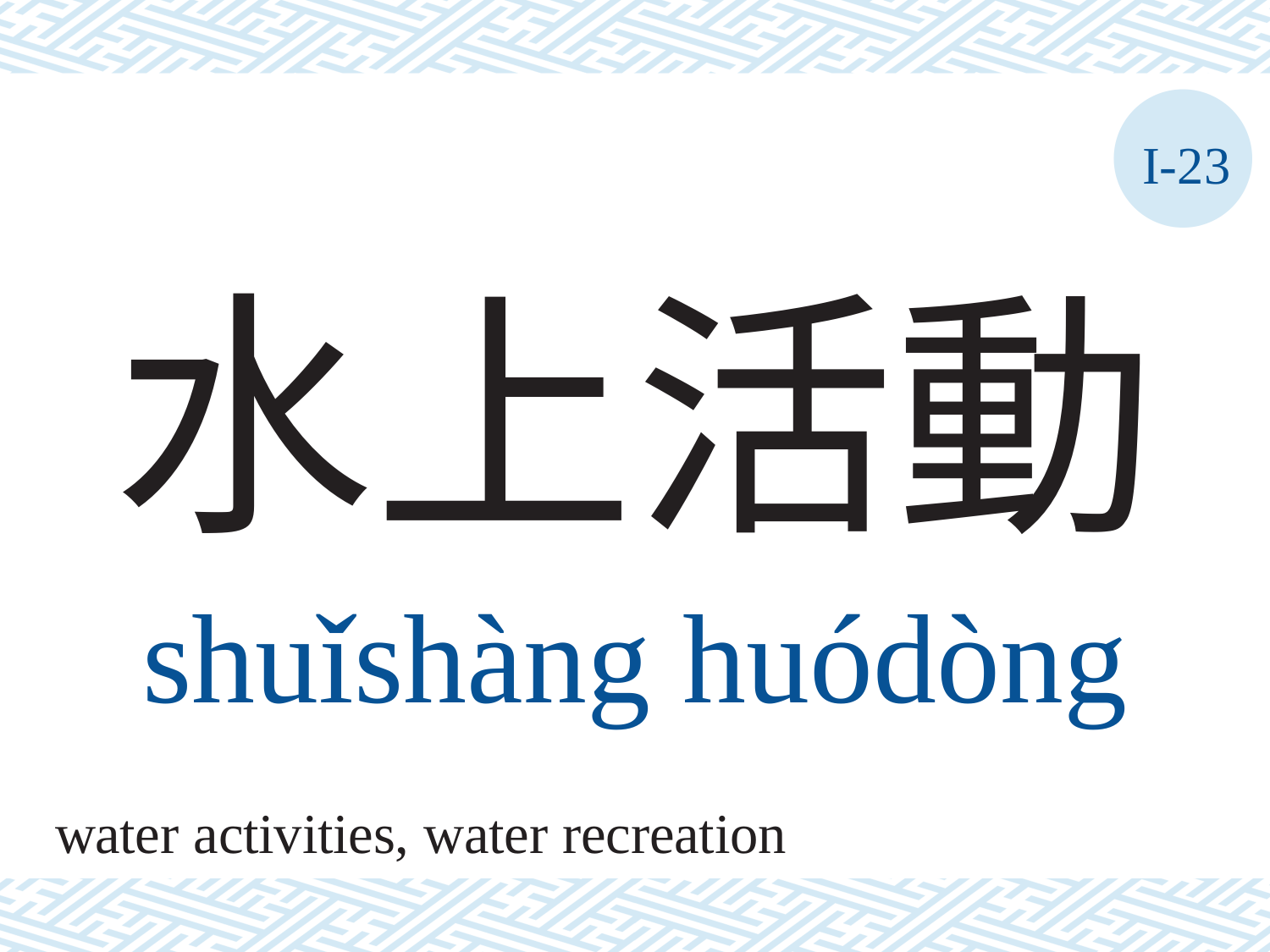

I-23
# 水上活動
shuǐshàng	huódòng
water activities, water recreation